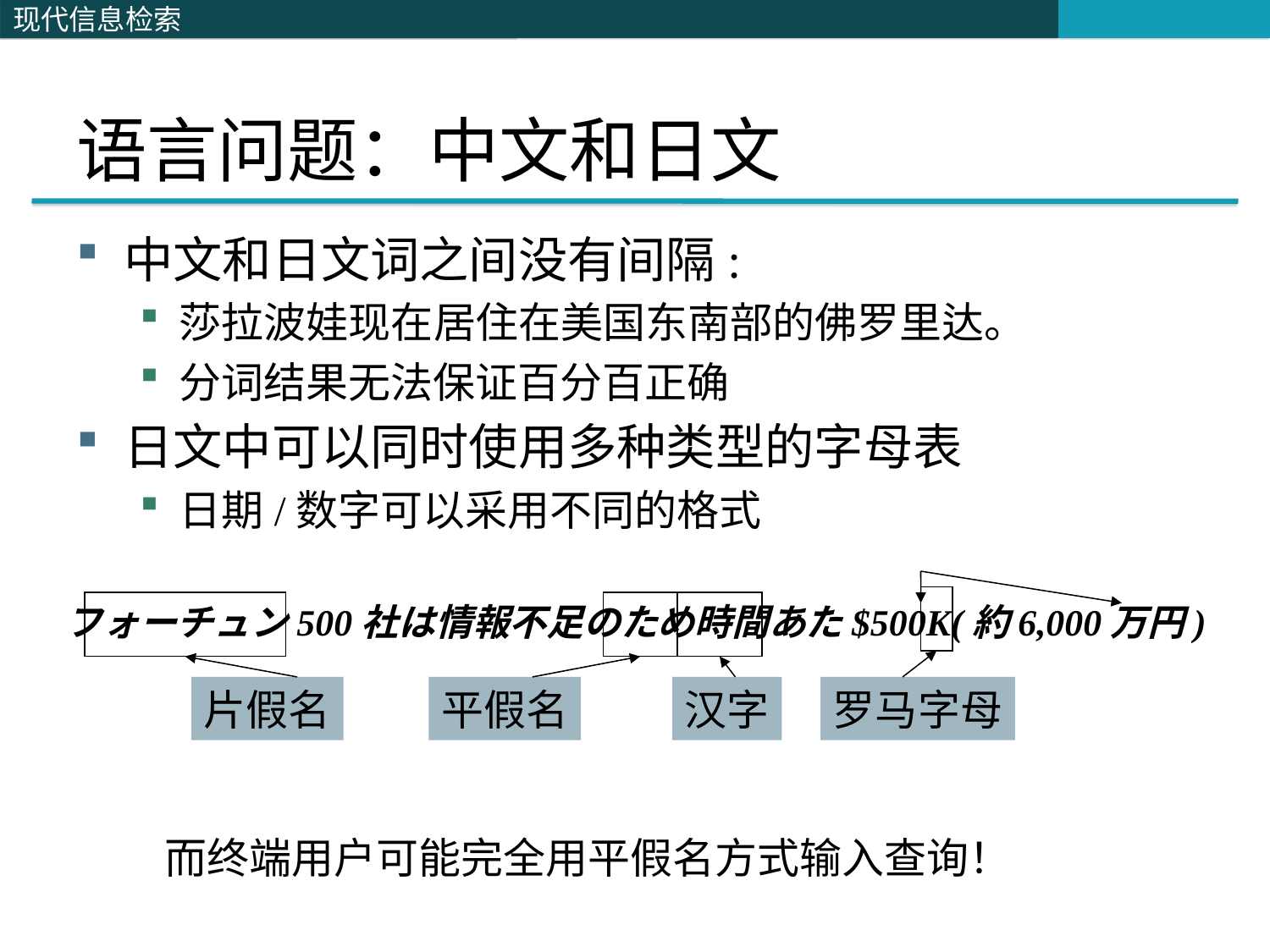

# 语言问题：中文和日文
中文和日文词之间没有间隔:
莎拉波娃现在居住在美国东南部的佛罗里达。
分词结果无法保证百分百正确
日文中可以同时使用多种类型的字母表
日期/数字可以采用不同的格式

フォーチュン500社は情報不足のため時間あた$500K(約6,000万円)

片假名
平假名
汉字
罗马字母
而终端用户可能完全用平假名方式输入查询！